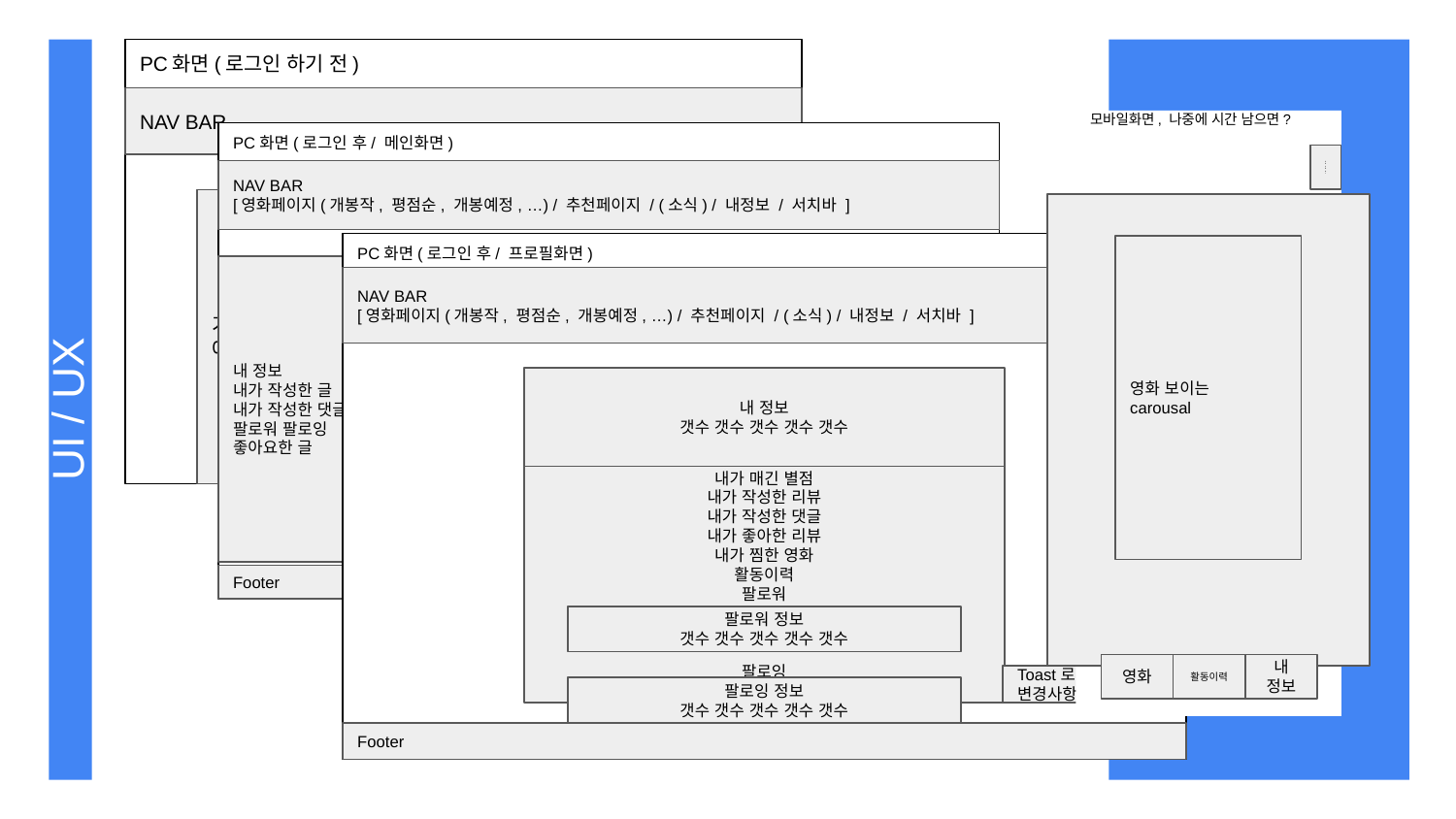

PC화면(로그인 하기 전)

NAV BAR
기능 설명하는 페이지
예쁘게
모바일화면, 나중에 시간 남으면?

navbar
영화 보이는
carousal

영화
활동이력
내 정보
PC화면(로그인 후/ 메인화면)

NAV BAR
[영화페이지(개봉작, 평점순, 개봉예정, …) / 추천페이지 / (소식) / 내정보 / 서치바 ]
활동이력(소식)

필터
_팔로우하는 사람만 보기_
_좋아요_
_댓글_

--가 --를 팔로우
--가 --영화 좋아요
--가 --댓글 (시간)
내 정보
내가 작성한 글
내가 작성한 댓글
팔로워 팔로잉
좋아요한 글

큰 이미지/ 이벤트/ 포스터 carosal/3d carousel로 대체 가능
영화 보이는
carousel
ex)watcha/tmdb

Toast로
변경사항 알림
Footer
PC화면(로그인 후/ 프로필화면)

NAV BAR
[영화페이지(개봉작, 평점순, 개봉예정, …) / 추천페이지 / (소식) / 내정보 / 서치바 ]
내 정보
갯수 갯수 갯수 갯수 갯수

내가 매긴 별점
내가 작성한 리뷰
내가 작성한 댓글
내가 좋아한 리뷰
내가 찜한 영화
활동이력
팔로워

팔로잉

팔로워 정보
갯수 갯수 갯수 갯수 갯수
Toast로
변경사항 알림
팔로잉 정보
갯수 갯수 갯수 갯수 갯수
Footer
# UI / UX